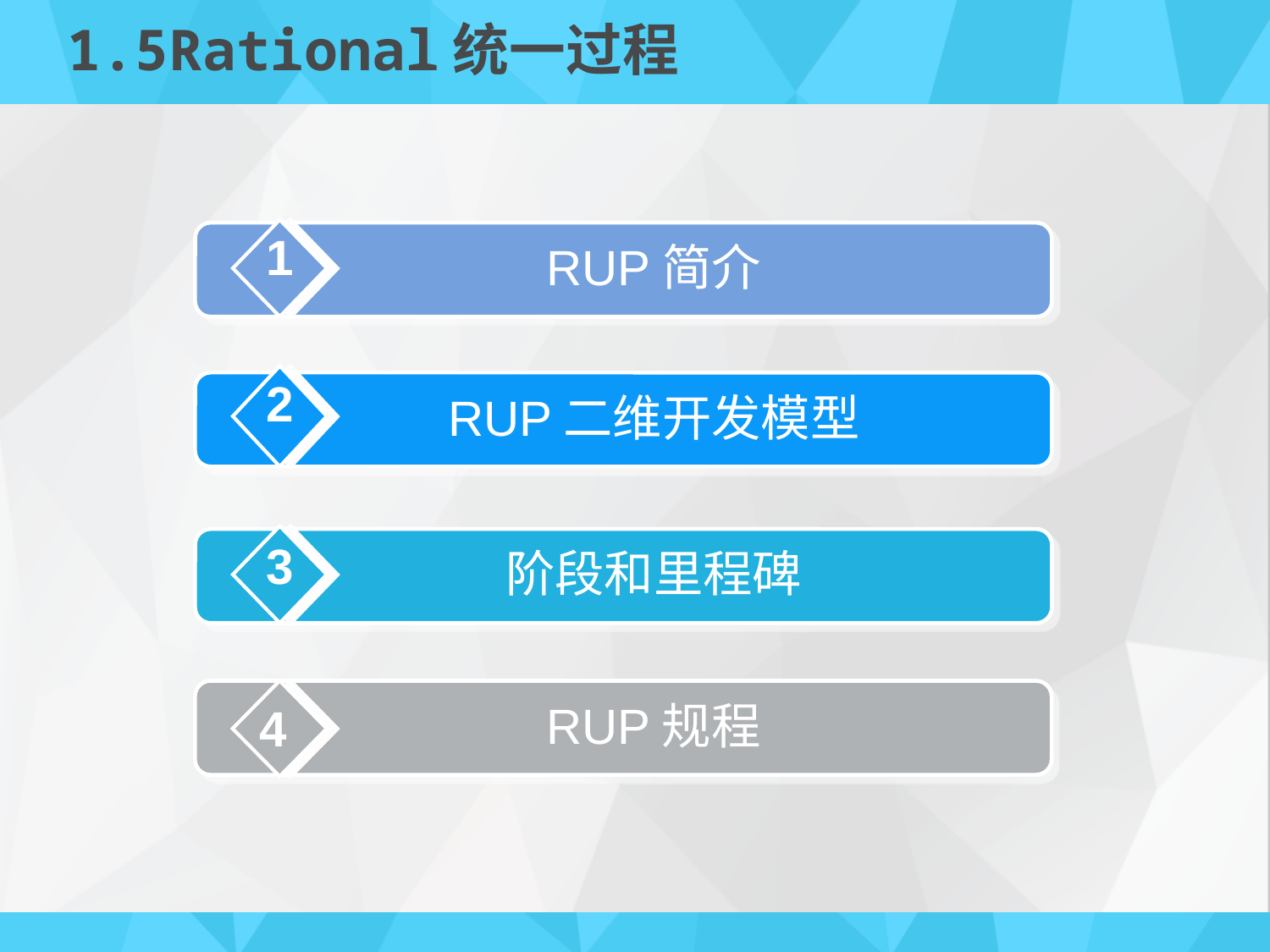

# 1.5Rational统一过程

1

RUP简介

2

RUP二维开发模型

3
阶段和里程碑

RUP规程
4
4